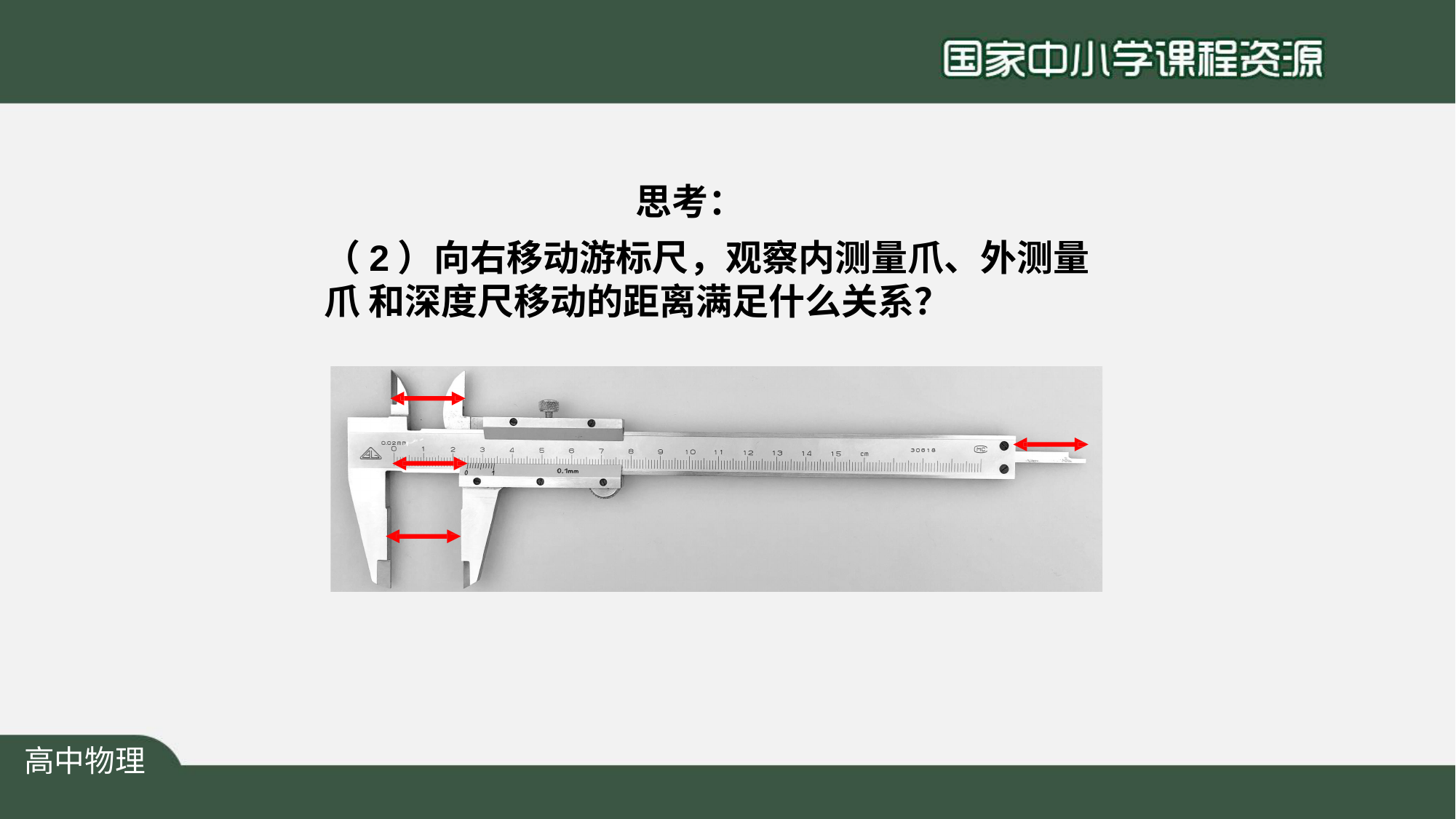

思考：
（2）向右移动游标尺，观察内测量爪、外测量爪 和深度尺移动的距离满足什么关系？

高中物理